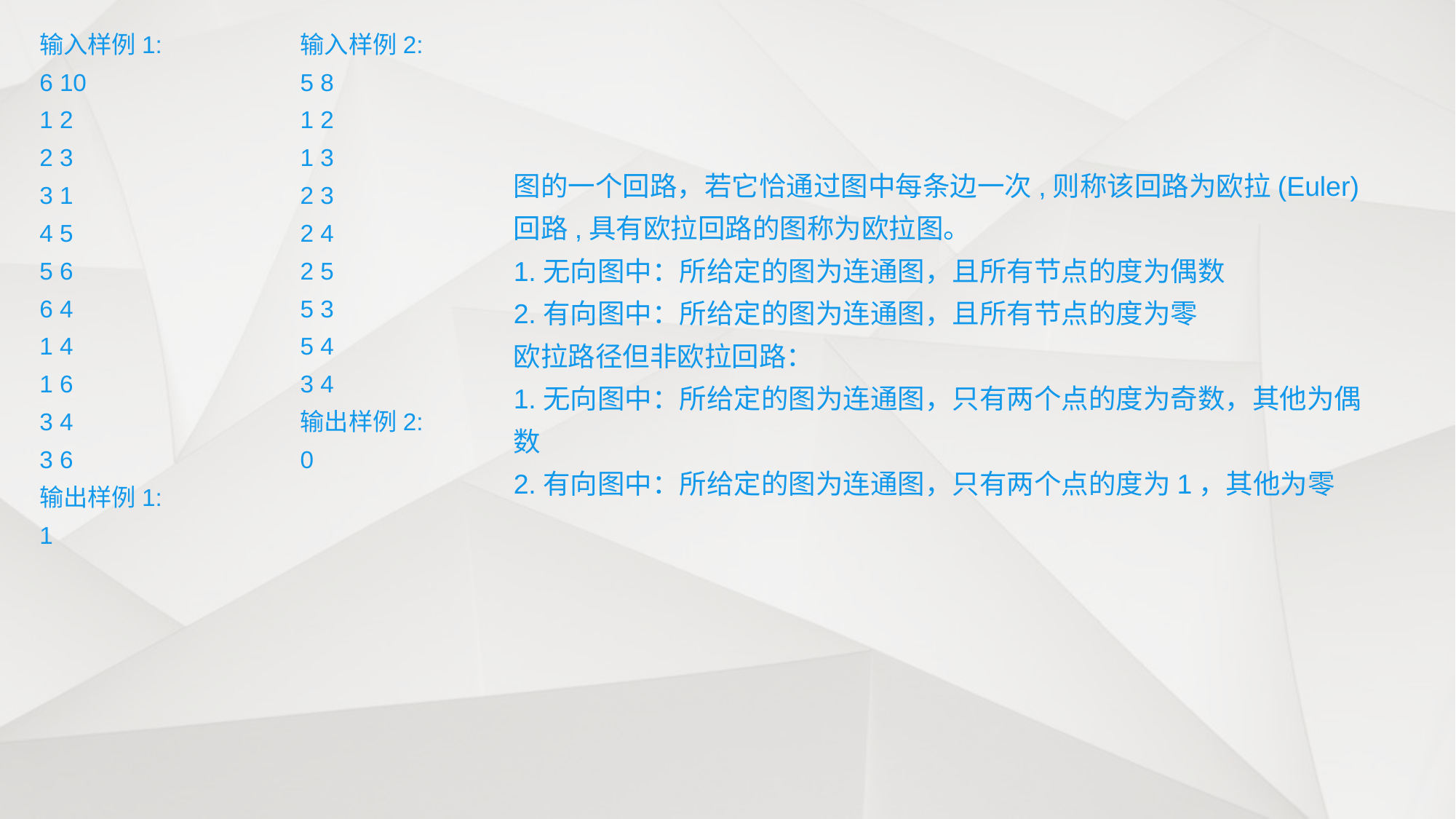

输入样例1:
6 10
1 2
2 3
3 1
4 5
5 6
6 4
1 4
1 6
3 4
3 6
输出样例1:
1
输入样例2:
5 8
1 2
1 3
2 3
2 4
2 5
5 3
5 4
3 4
输出样例2:
0
图的一个回路，若它恰通过图中每条边一次,则称该回路为欧拉(Euler)回路,具有欧拉回路的图称为欧拉图。
1.无向图中：所给定的图为连通图，且所有节点的度为偶数
2.有向图中：所给定的图为连通图，且所有节点的度为零
欧拉路径但非欧拉回路：
1.无向图中：所给定的图为连通图，只有两个点的度为奇数，其他为偶数
2.有向图中：所给定的图为连通图，只有两个点的度为1，其他为零